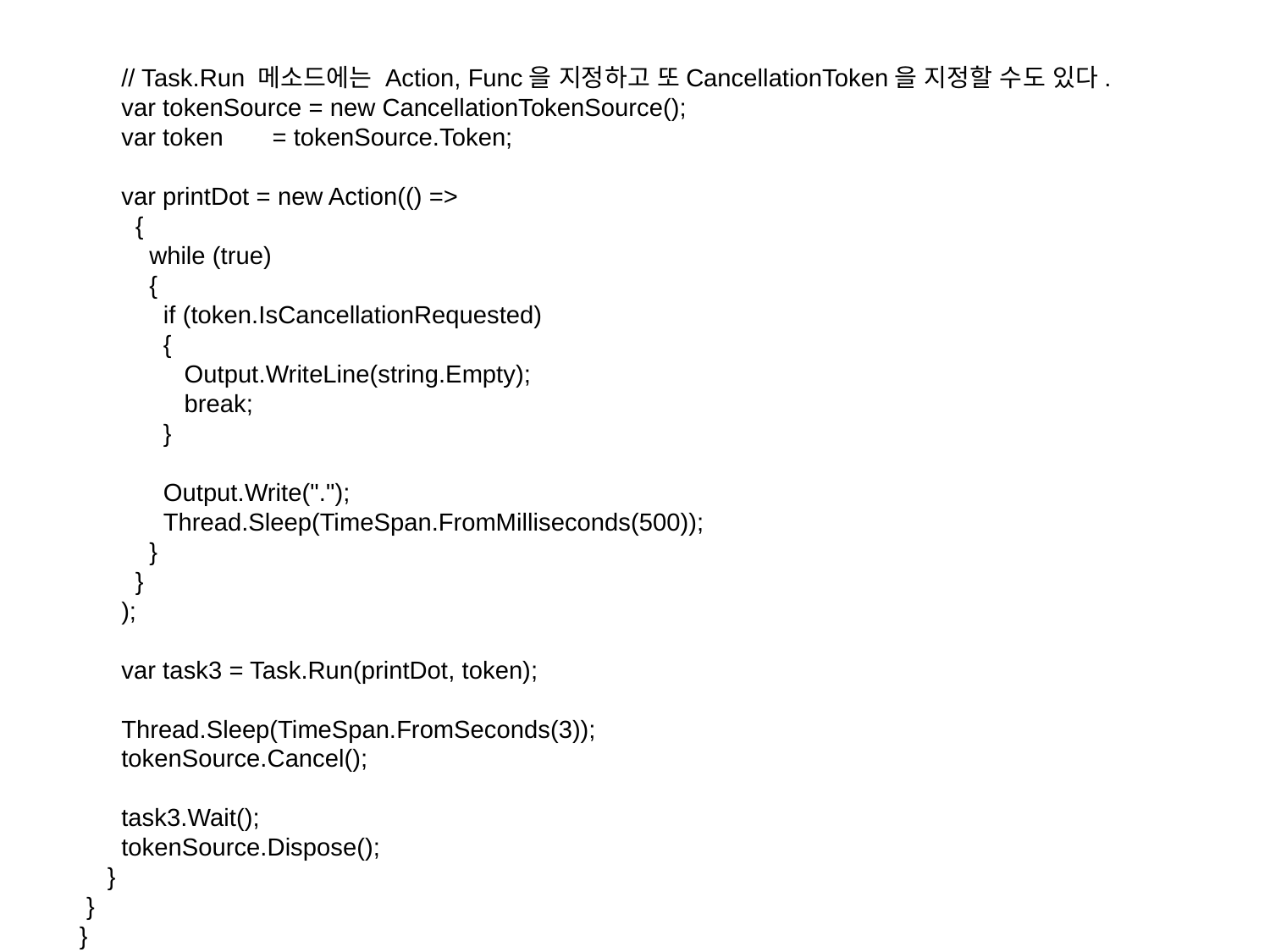

// Task.Run 메소드에는 Action, Func을 지정하고 또CancellationToken을 지정할 수도 있다.
      var tokenSource = new CancellationTokenSource();
      var token       = tokenSource.Token;

      var printDot = new Action(() =>
        {
          while (true)
          {
            if (token.IsCancellationRequested)
            {
               Output.WriteLine(string.Empty);
               break;
            }

            Output.Write(".");
            Thread.Sleep(TimeSpan.FromMilliseconds(500));
          }
        }
      );

      var task3 = Task.Run(printDot, token);

      Thread.Sleep(TimeSpan.FromSeconds(3));
      tokenSource.Cancel();

      task3.Wait();
      tokenSource.Dispose();
    }
 }
}